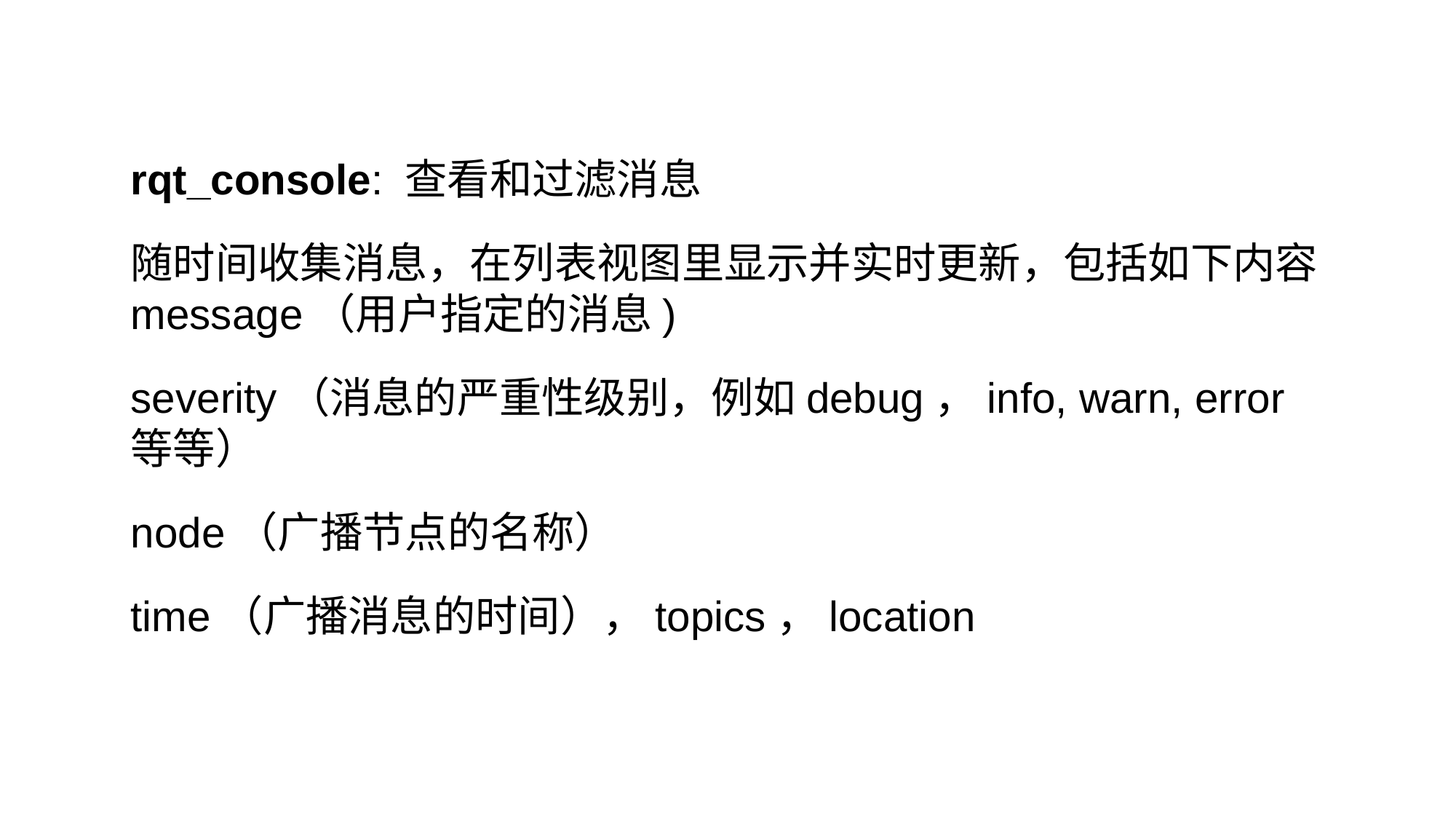

rqt_console: 查看和过滤消息

随时间收集消息，在列表视图里显示并实时更新，包括如下内容
message（用户指定的消息)

severity（消息的严重性级别，例如debug，info, warn, error等等）

node（广播节点的名称）

time（广播消息的时间），topics，location